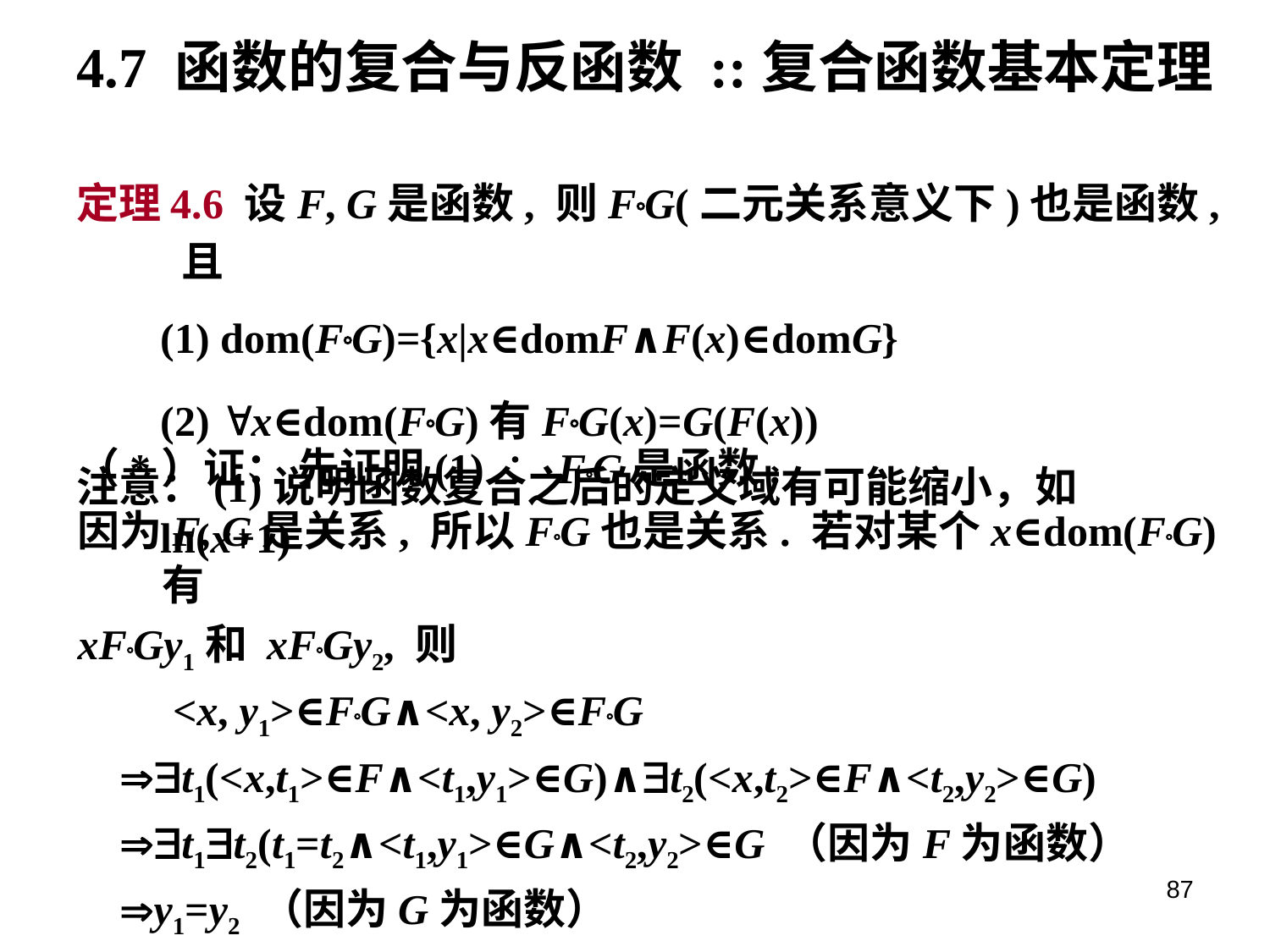

# 4.7 函数的复合与反函数 ::复合函数基本定理
定理4.6 设F, G是函数, 则F°G(二元关系意义下)也是函数, 且
	(1) dom(F°G)={x|x∈domF∧F(x)∈domG}
	(2) ∀x∈dom(F°G)有F°G(x)=G(F(x))
注意：(1)说明函数复合之后的定义域有可能缩小，如 ln(x+1)
（*）证： 先证明(1) ：F°G是函数.
因为F, G是关系, 所以F°G也是关系. 若对某个x∈dom(F°G)有
xF°Gy1和 xF°Gy2, 则
         <x, y1>∈F°G∧<x, y2>∈F°G
    ⇒∃t1(<x,t1>∈F∧<t1,y1>∈G)∧∃t2(<x,t2>∈F∧<t2,y2>∈G)
    ⇒∃t1∃t2(t1=t2∧<t1,y1>∈G∧<t2,y2>∈G （因为F为函数）
    ⇒y1=y2 （因为G为函数）
所以 F°G 为函数
87